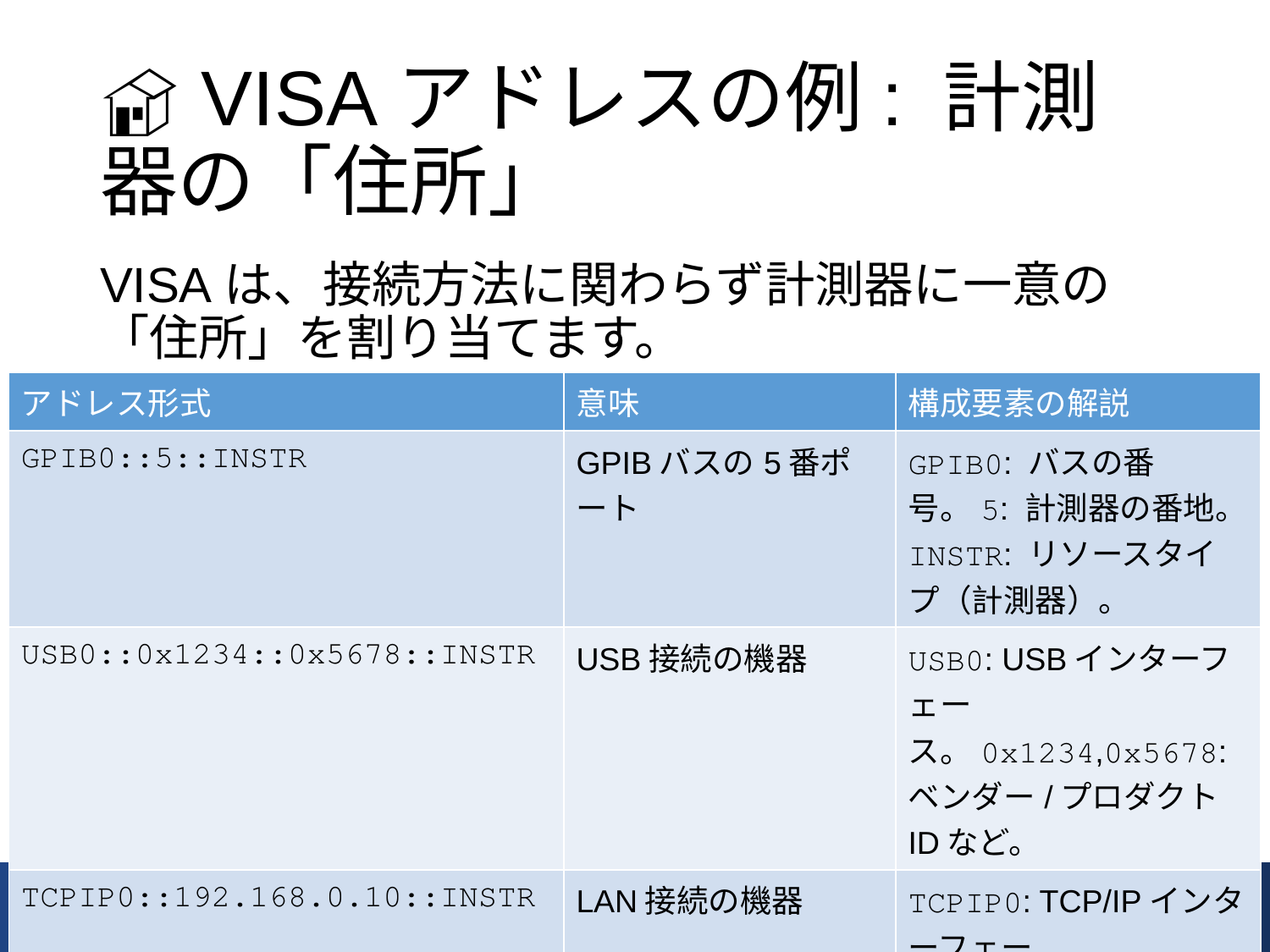

# 🏠 VISAアドレスの例: 計測器の「住所」
VISAは、接続方法に関わらず計測器に一意の「住所」を割り当てます。
| アドレス形式 | 意味 | 構成要素の解説 |
| --- | --- | --- |
| GPIB0::5::INSTR | GPIBバスの5番ポート | GPIB0: バスの番号。5: 計測器の番地。INSTR: リソースタイプ（計測器）。 |
| USB0::0x1234::0x5678::INSTR | USB接続の機器 | USB0: USBインターフェース。0x1234,0x5678: ベンダー/プロダクトIDなど。 |
| TCPIP0::192.168.0.10::INSTR | LAN接続の機器 | TCPIP0: TCP/IPインターフェース。192.168.0.10: IPアドレス。 |
8